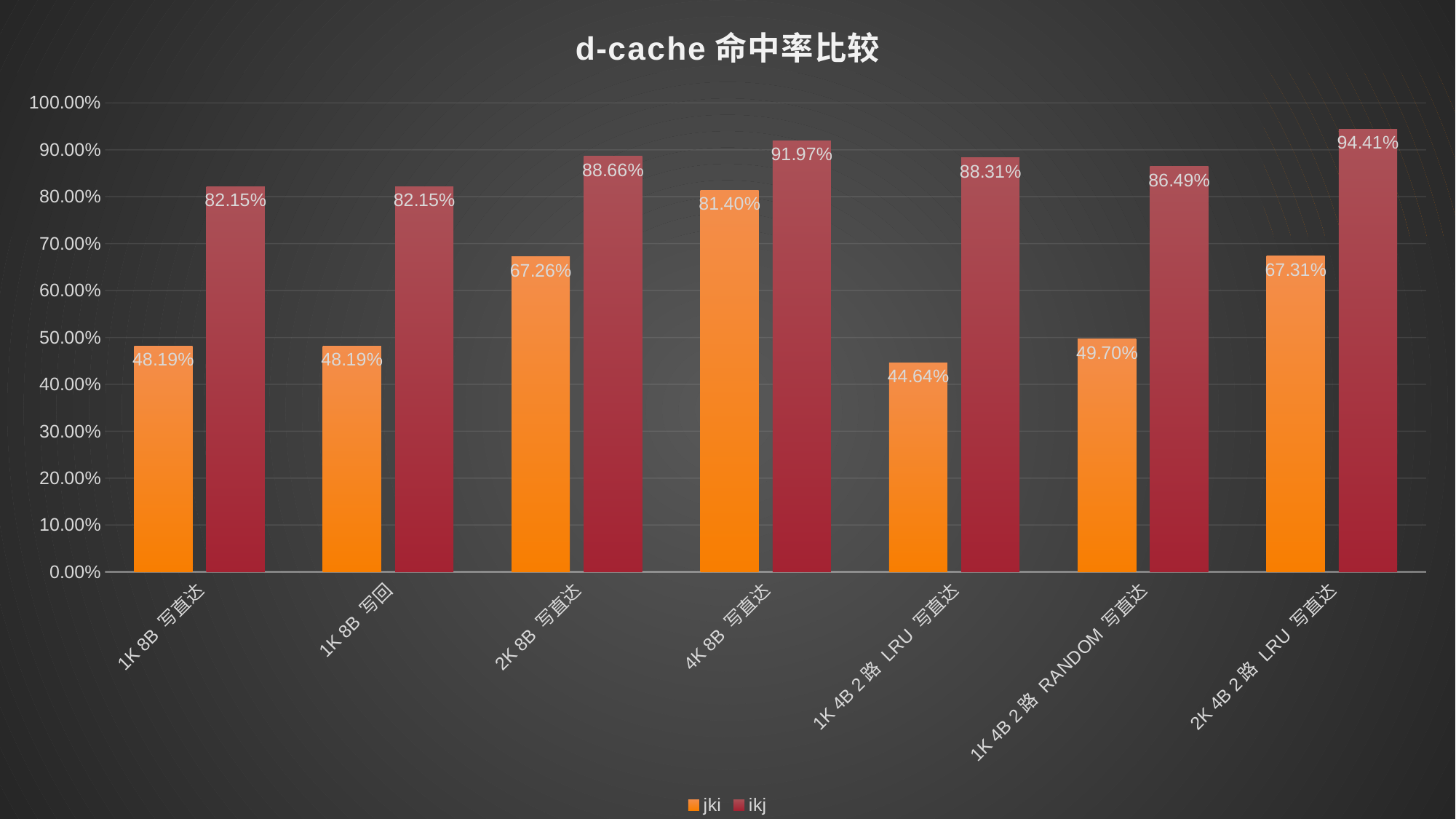

### Chart: d-cache命中率比较

| Category | jki | ikj |
|---|---|---|
| 1K 8B 写直达 | 0.4819 | 0.8215 |
| 1K 8B 写回 | 0.4819 | 0.8215 |
| 2K 8B 写直达 | 0.6726 | 0.8866 |
| 4K 8B 写直达 | 0.814 | 0.9197 |
| 1K 4B 2路 LRU 写直达 | 0.4464 | 0.8831 |
| 1K 4B 2路 RANDOM 写直达 | 0.497 | 0.8649 |
| 2K 4B 2路 LRU 写直达 | 0.6731 | 0.9441 |